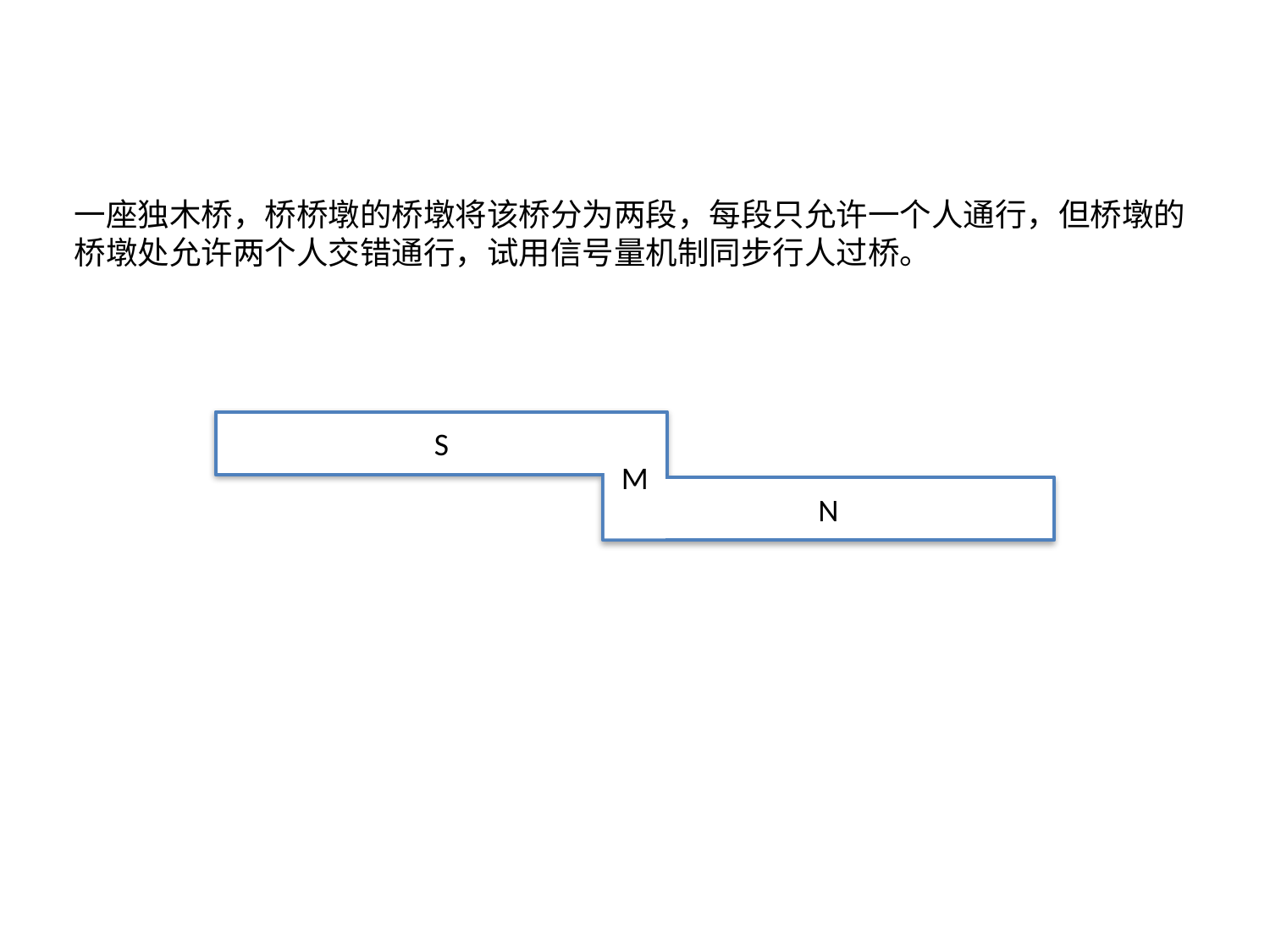

一座独木桥，桥桥墩的桥墩将该桥分为两段，每段只允许一个人通行，但桥墩的桥墩处允许两个人交错通行，试用信号量机制同步行人过桥。
S
M
N